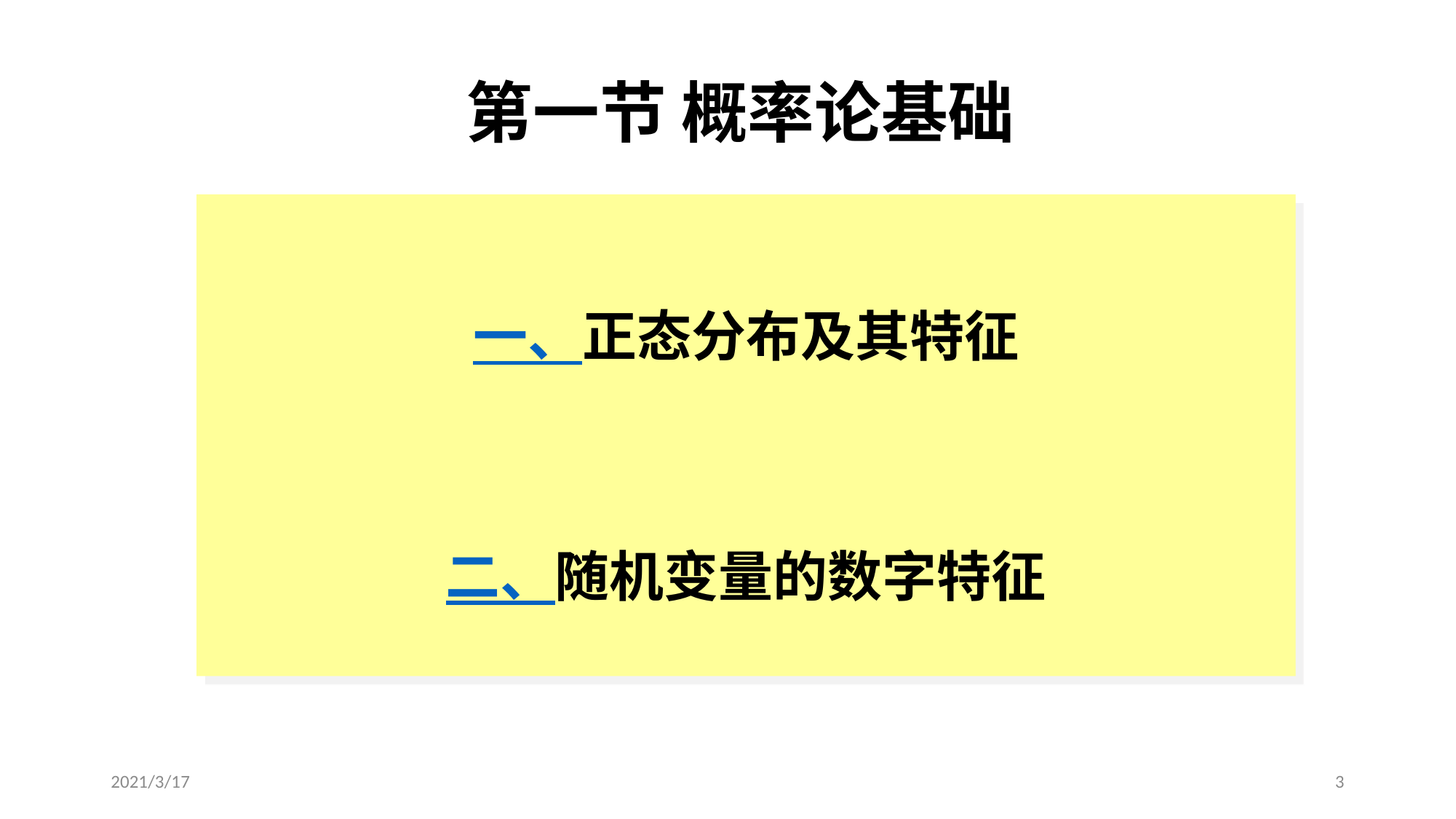

# 第一节 概率论基础
一、正态分布及其特征

二、随机变量的数字特征
2021/3/17
3